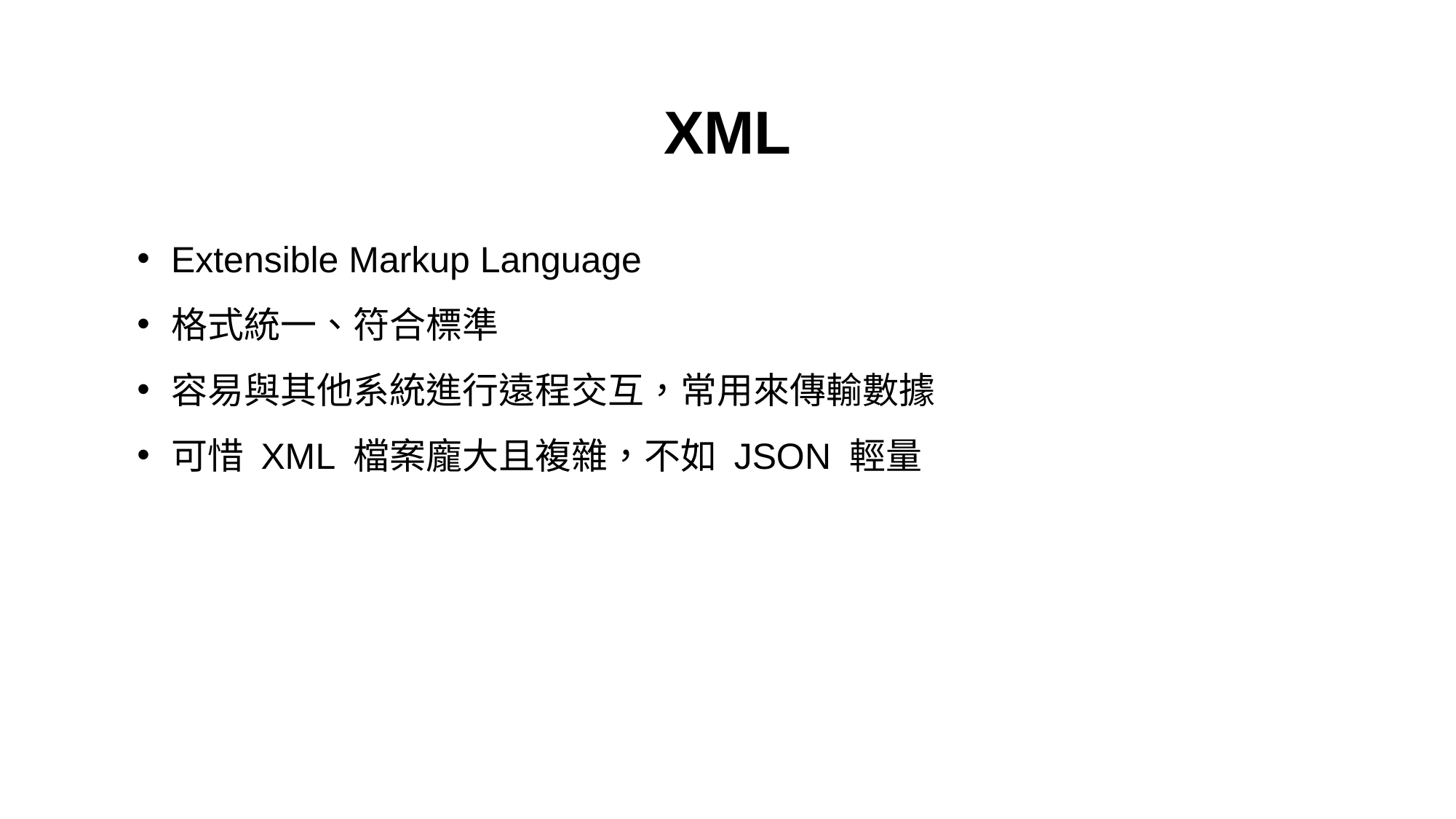

XML
Extensible Markup Language
格式統一、符合標準
容易與其他系統進行遠程交互，常用來傳輸數據
可惜 XML 檔案龐大且複雜，不如 JSON 輕量